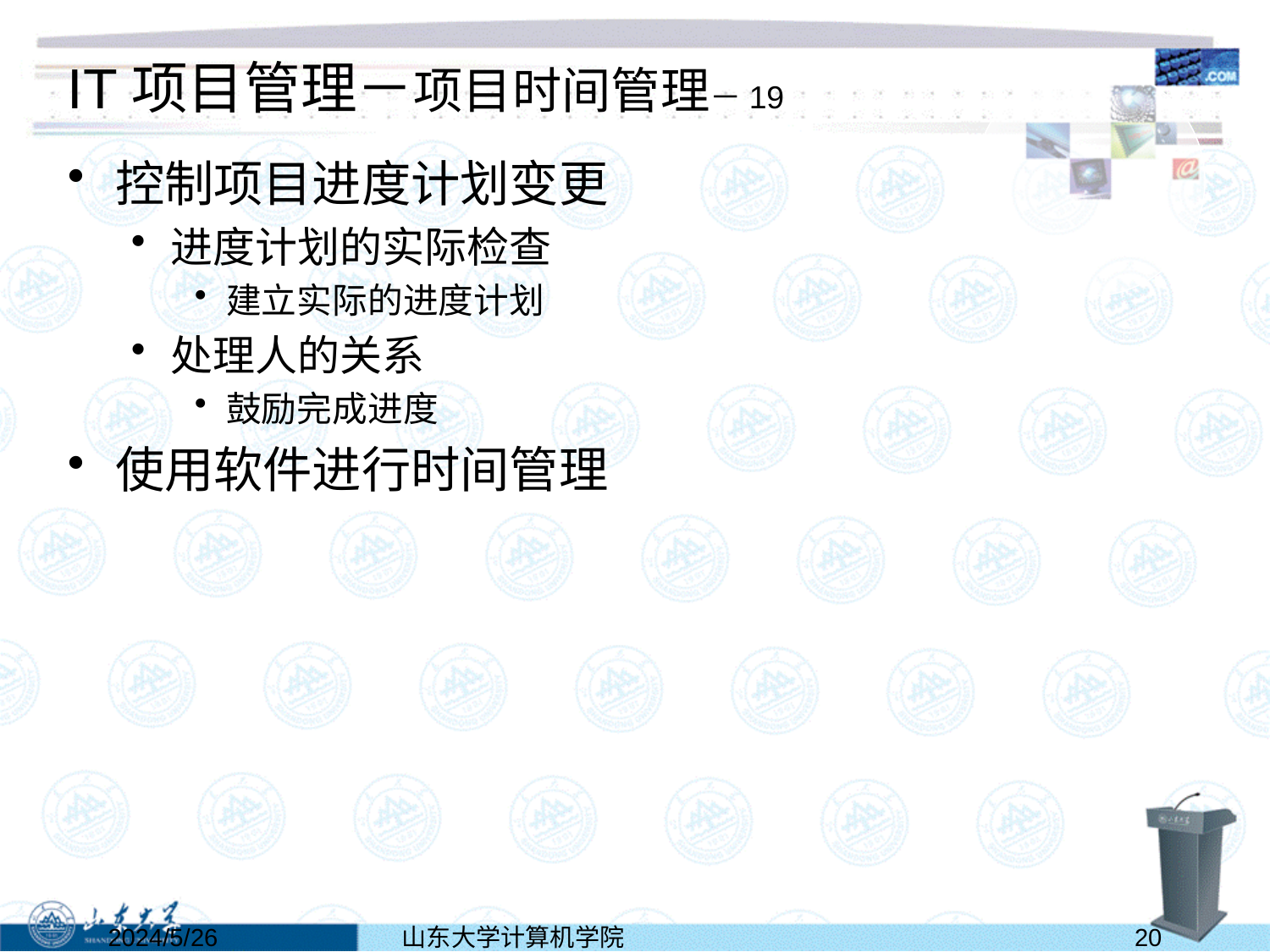

# IT项目管理－项目时间管理－19
控制项目进度计划变更
进度计划的实际检查
建立实际的进度计划
处理人的关系
鼓励完成进度
使用软件进行时间管理
2024/5/26
山东大学计算机学院人机交互与虚拟现实实验室
20